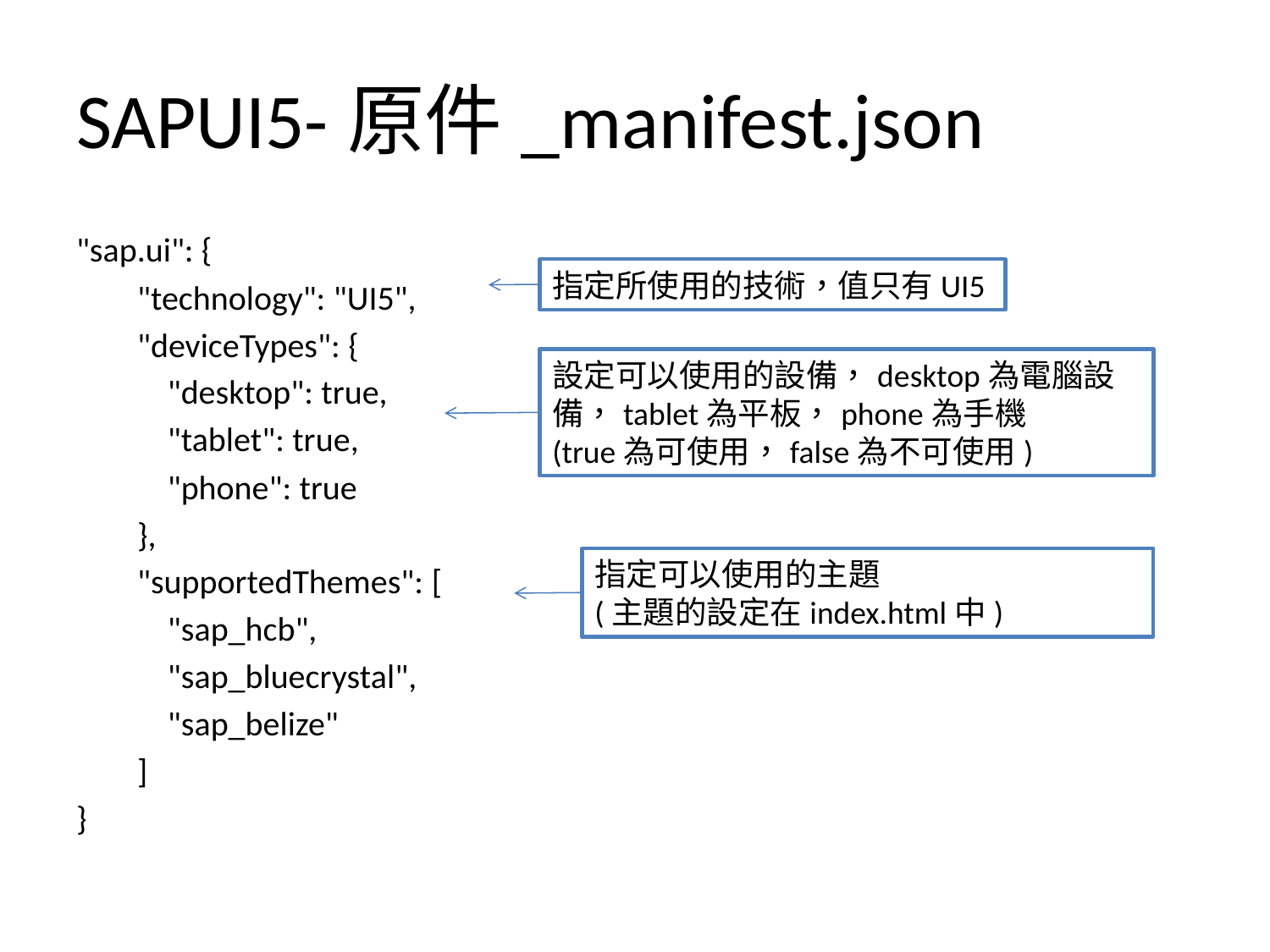

# SAPUI5-原件_manifest.json
"sap.ui": {
        "technology": "UI5",
        "deviceTypes": {
            "desktop": true,
            "tablet": true,
            "phone": true
        },
        "supportedThemes": [
            "sap_hcb",
            "sap_bluecrystal",
            "sap_belize"
        ]
}
指定所使用的技術，值只有UI5
設定可以使用的設備，desktop為電腦設備，tablet為平板，phone為手機
(true為可使用，false為不可使用)
指定可以使用的主題
(主題的設定在index.html中)